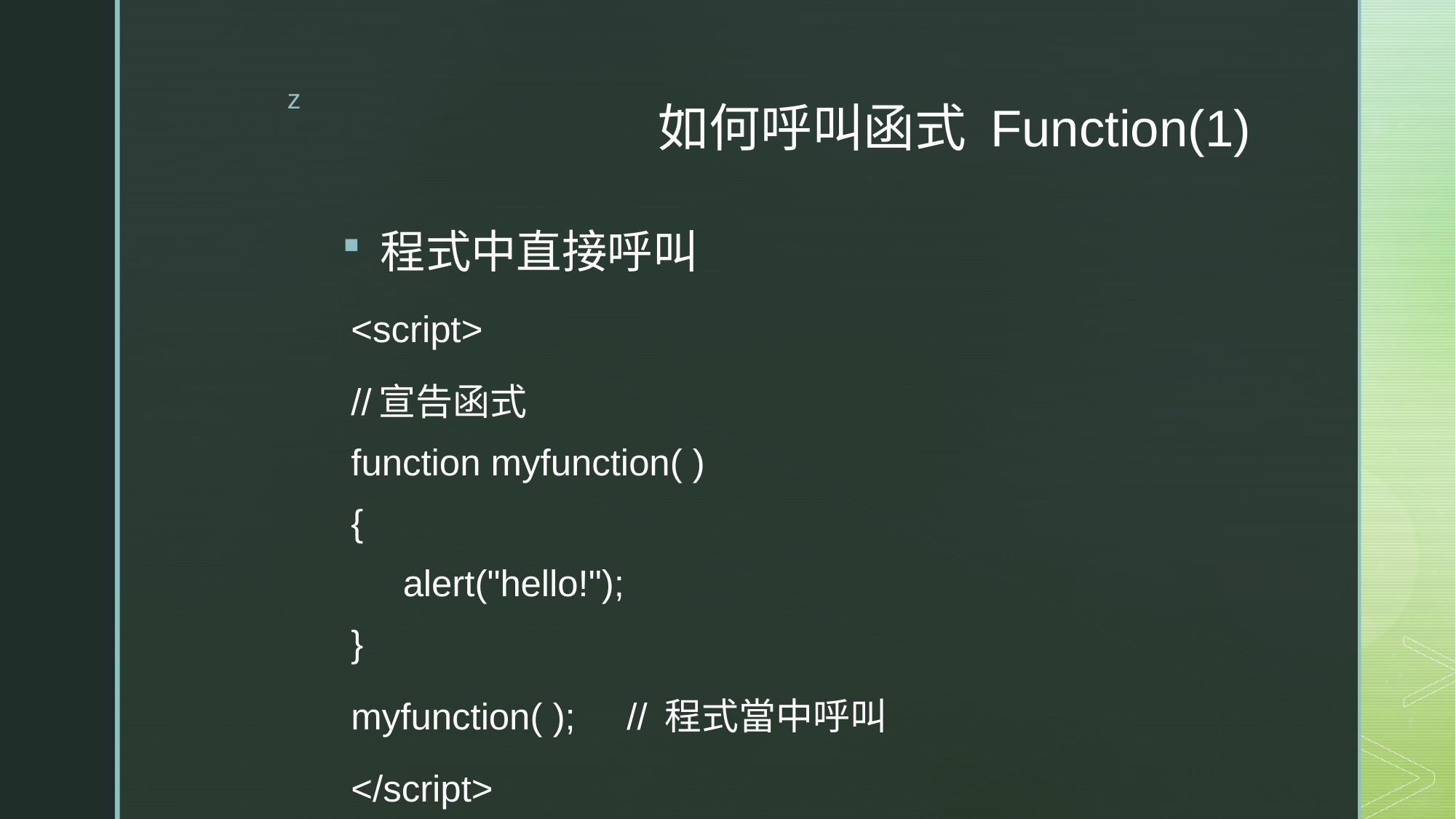

# 如何呼叫函式 Function(1)
程式中直接呼叫
<script>
//宣告函式
function myfunction( )
{
     alert("hello!");
}
myfunction( );　// 程式當中呼叫
</script>